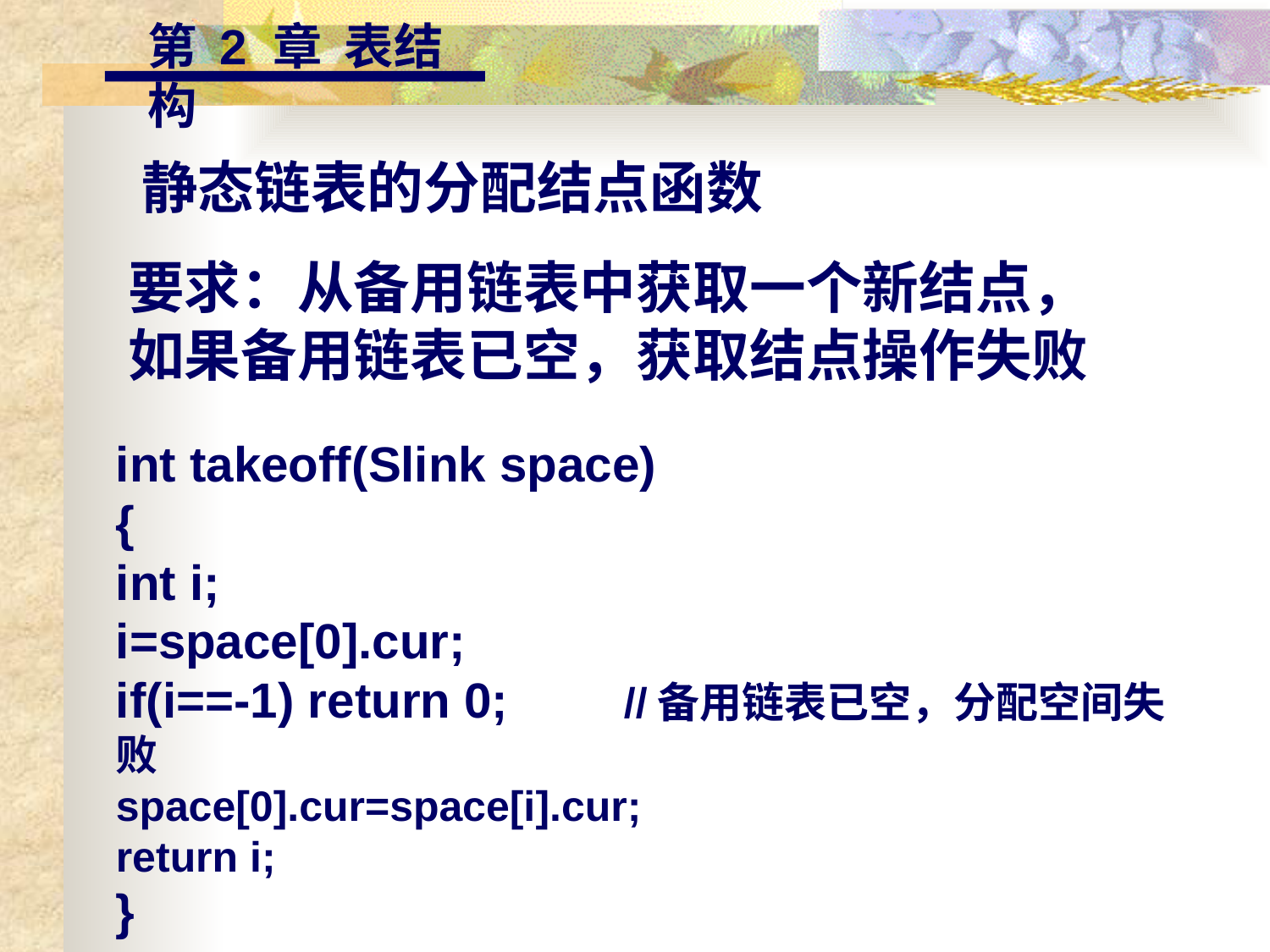

第 2 章  表结构

静态链表的分配结点函数
要求：从备用链表中获取一个新结点，
如果备用链表已空，获取结点操作失败
int takeoff(Slink space)
{
int i;
i=space[0].cur;
if(i==-1) return 0;	//备用链表已空，分配空间失败
space[0].cur=space[i].cur;
return i;
}